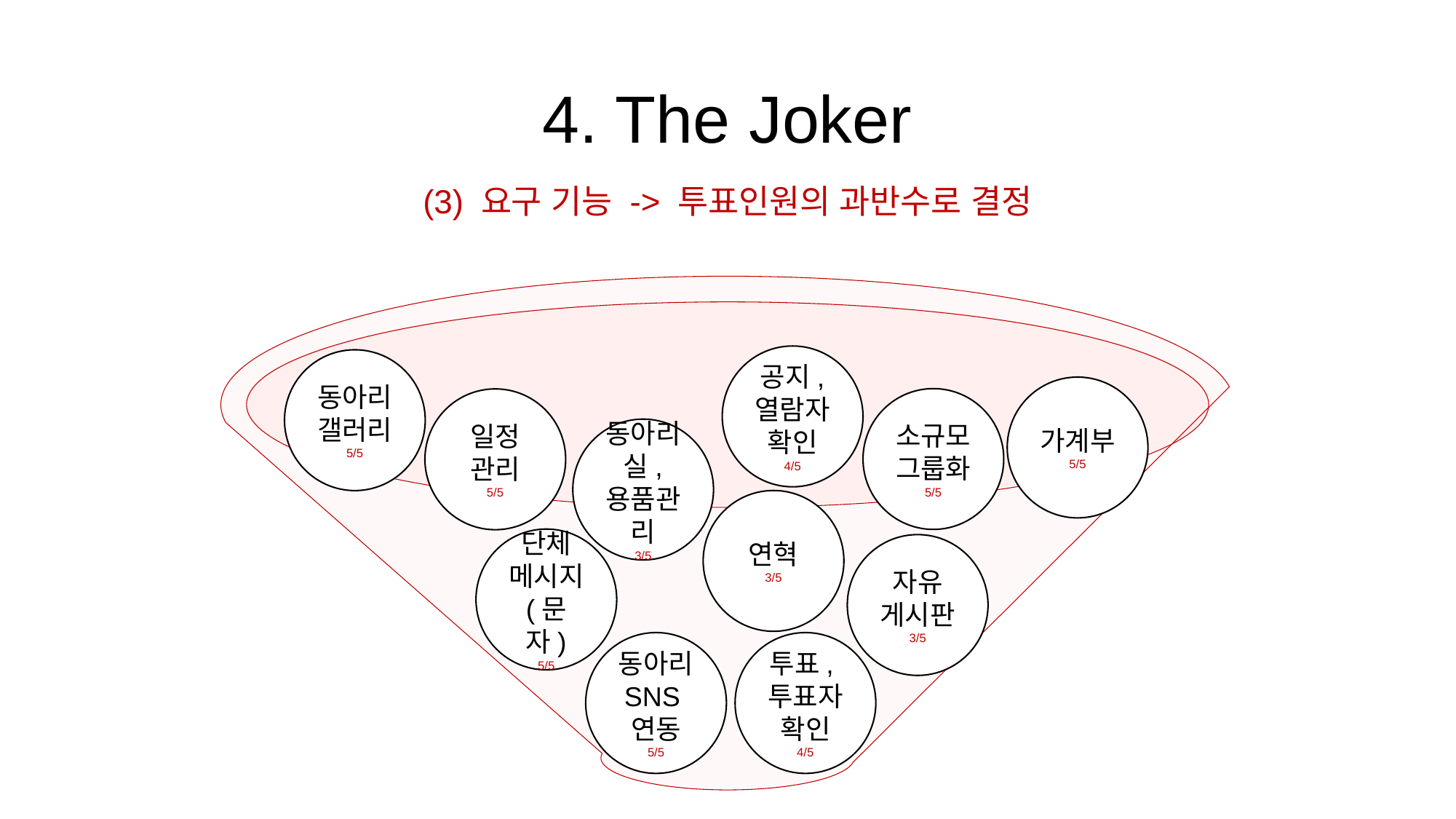

# 4. The Joker
(3) 요구 기능 -> 투표인원의 과반수로 결정

공지, 열람자 확인
4/5
동아리
갤러리
5/5
가계부
5/5
소규모 그룹화
5/5
일정
관리
5/5
동아리실, 용품관리
3/5
연혁
3/5
단체
메시지
(문자)
5/5
자유 게시판
3/5
동아리 SNS
연동
5/5
투표,
투표자 확인
4/5